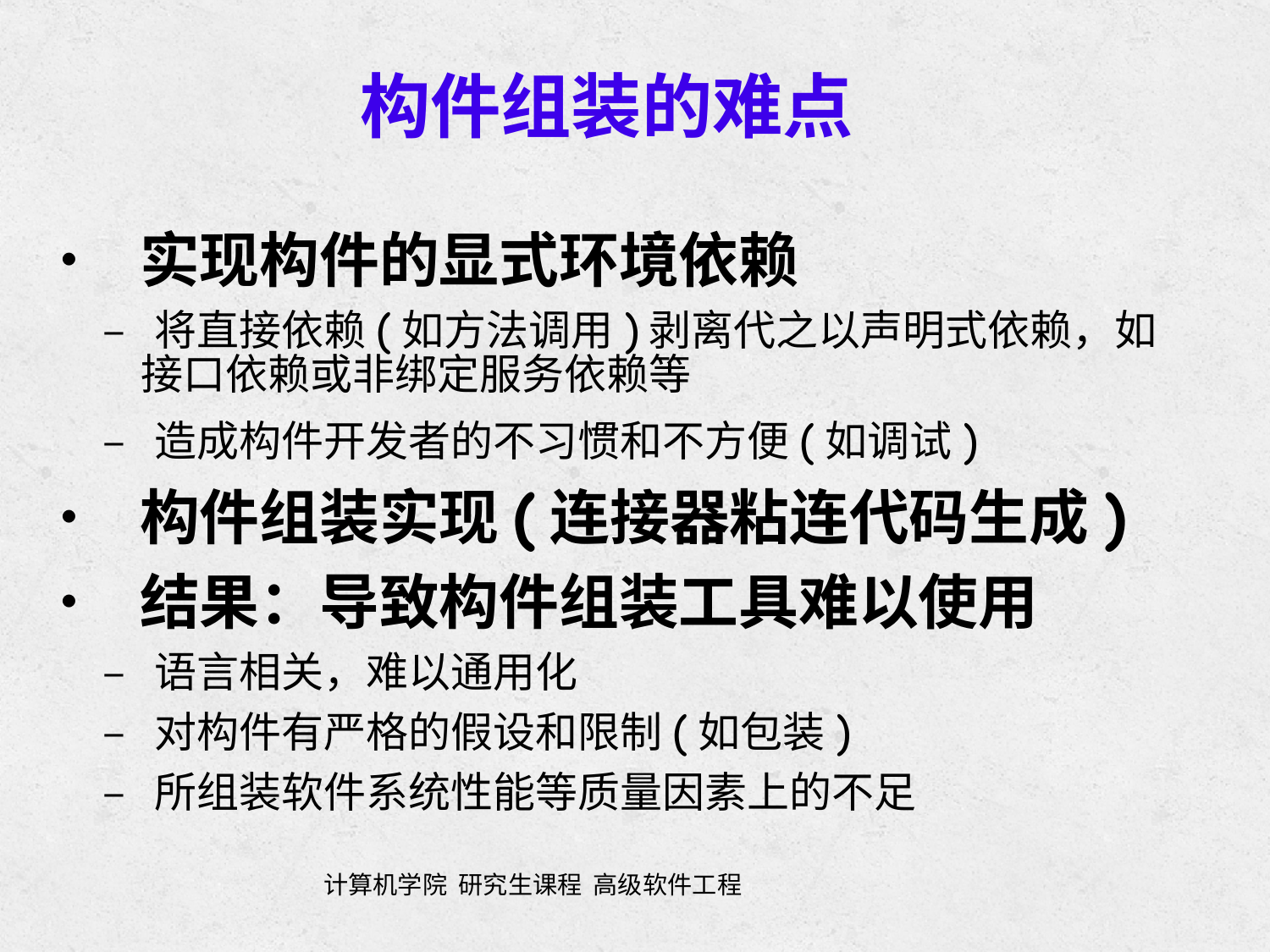

构件组装的难点

•  实现构件的显式环境依赖
	–  将直接依赖(如方法调用)剥离代之以声明式依赖，如
		接口依赖或非绑定服务依赖等
	–  造成构件开发者的不习惯和不方便(如调试)
•  构件组装实现(连接器粘连代码生成)
•  结果：导致构件组装工具难以使用
	–  语言相关，难以通用化
	–  对构件有严格的假设和限制(如包装)
	–  所组装软件系统性能等质量因素上的不足
计算机学院  研究生课程  高级软件工程